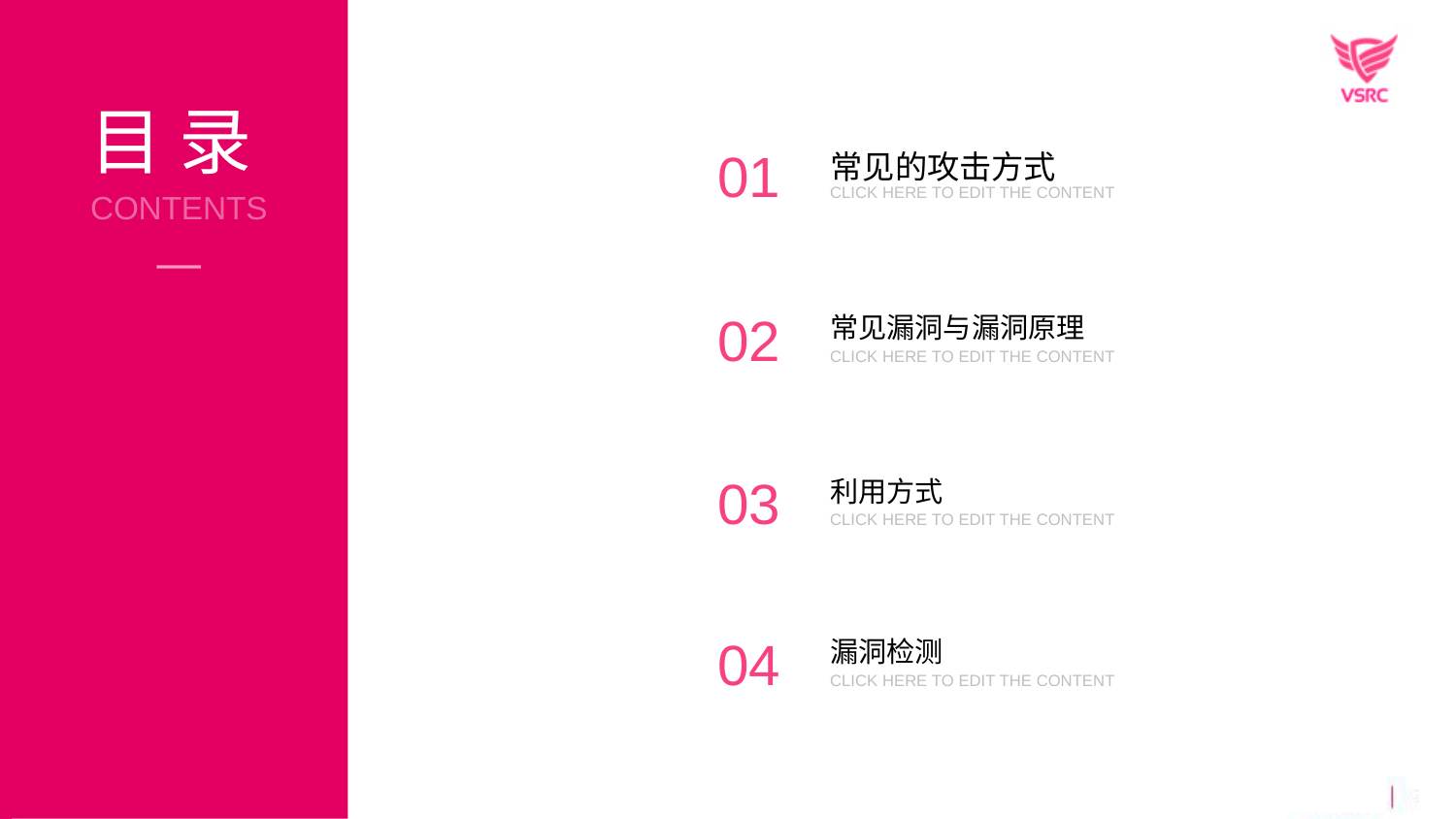

目 录
01
常见的攻击方式
CLICK HERE TO EDIT THE CONTENT
CONTENTS
02
常见漏洞与漏洞原理
CLICK HERE TO EDIT THE CONTENT
03
利用方式

CLICK HERE TO EDIT THE CONTENT
04
漏洞检测

CLICK HERE TO EDIT THE CONTENT